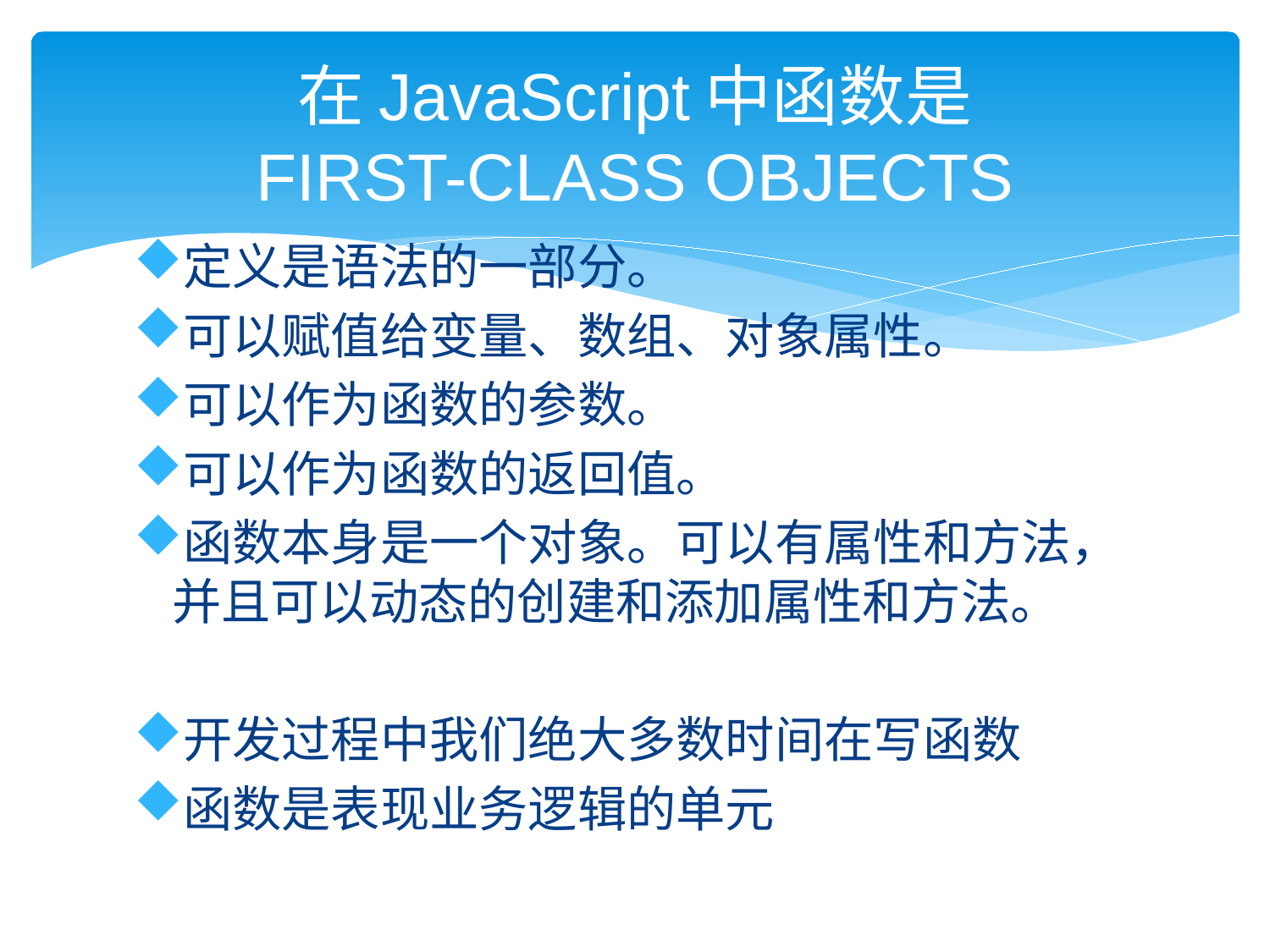

# 在JavaScript中函数是 FIRST-CLASS OBJECTS

定义是语法的一部分。
可以赋值给变量、数组、对象属性。
可以作为函数的参数。
可以作为函数的返回值。
函数本身是一个对象。可以有属性和方法，并且可以动态的创建和添加属性和方法。

开发过程中我们绝大多数时间在写函数
函数是表现业务逻辑的单元